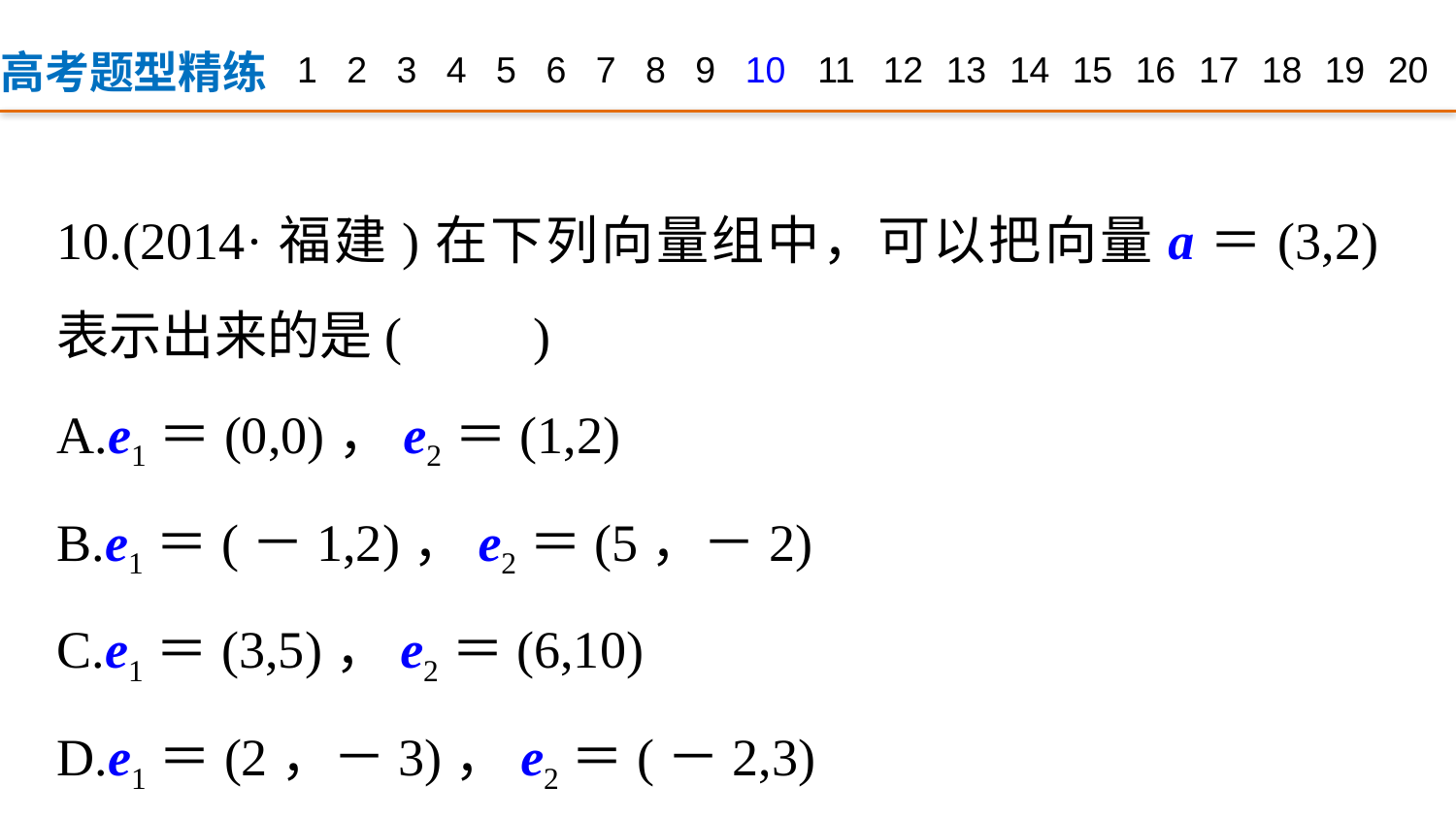

高考题型精练
1
2
3
4
5
6
7
8
9
12
13
14
15
16
17
18
19
20
10
11
10.(2014·福建)在下列向量组中，可以把向量a＝(3,2)表示出来的是(　　)
A.e1＝(0,0)，e2＝(1,2)
B.e1＝(－1,2)，e2＝(5，－2)
C.e1＝(3,5)，e2＝(6,10)
D.e1＝(2，－3)，e2＝(－2,3)